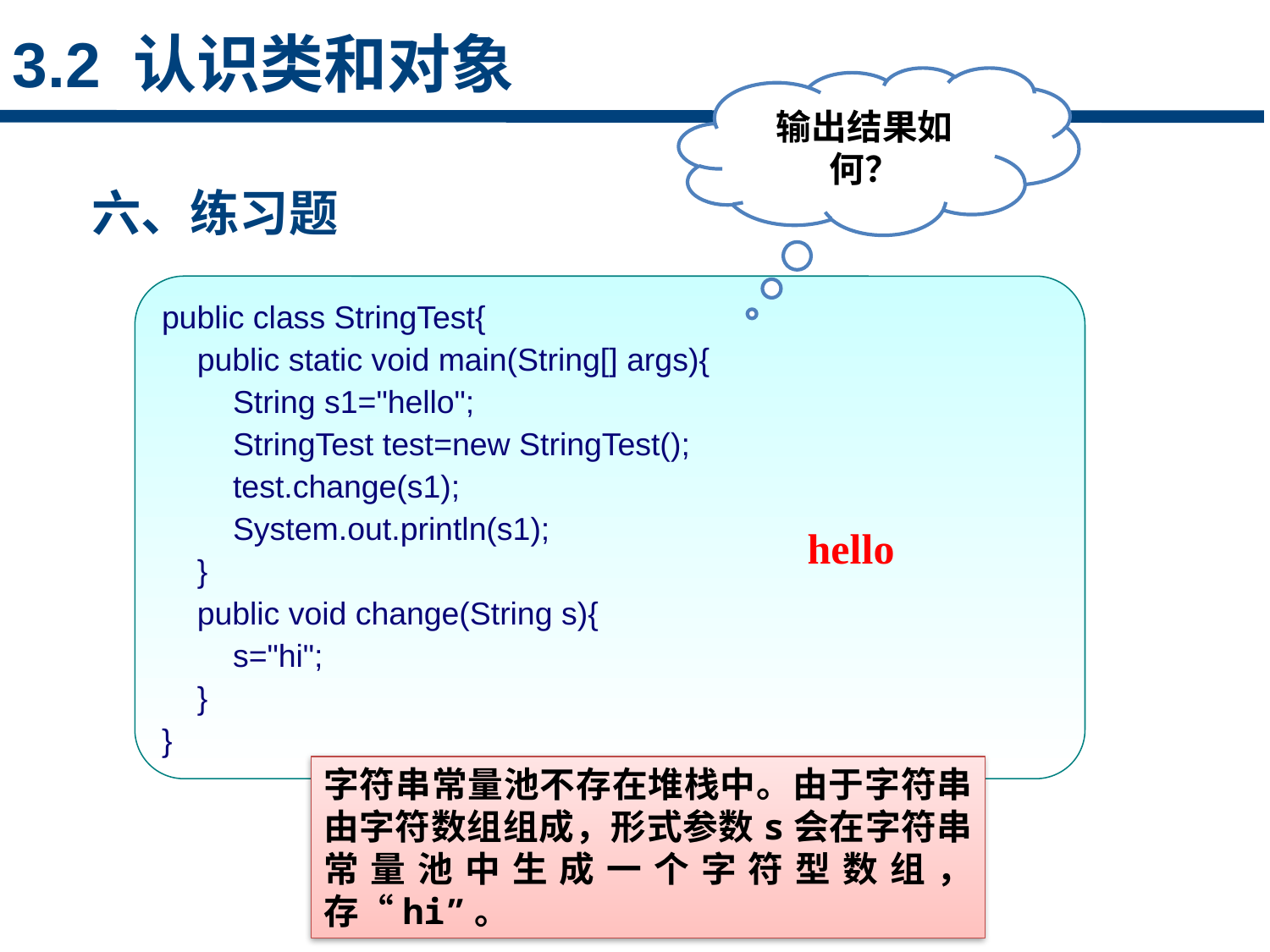

3.2 认识类和对象
输出结果如何？
六、练习题
点击添加文本
public class StringTest{
    public static void main(String[] args){
        String s1="hello";
        StringTest test=new StringTest();
        test.change(s1);
        System.out.println(s1);
    }
    public void change(String s){
        s="hi";
    }
}
点击添加文本
hello
点击添加文本
字符串常量池不存在堆栈中。由于字符串由字符数组组成，形式参数s会在字符串常量池中生成一个字符型数组，存“hi”。
点击添加文本